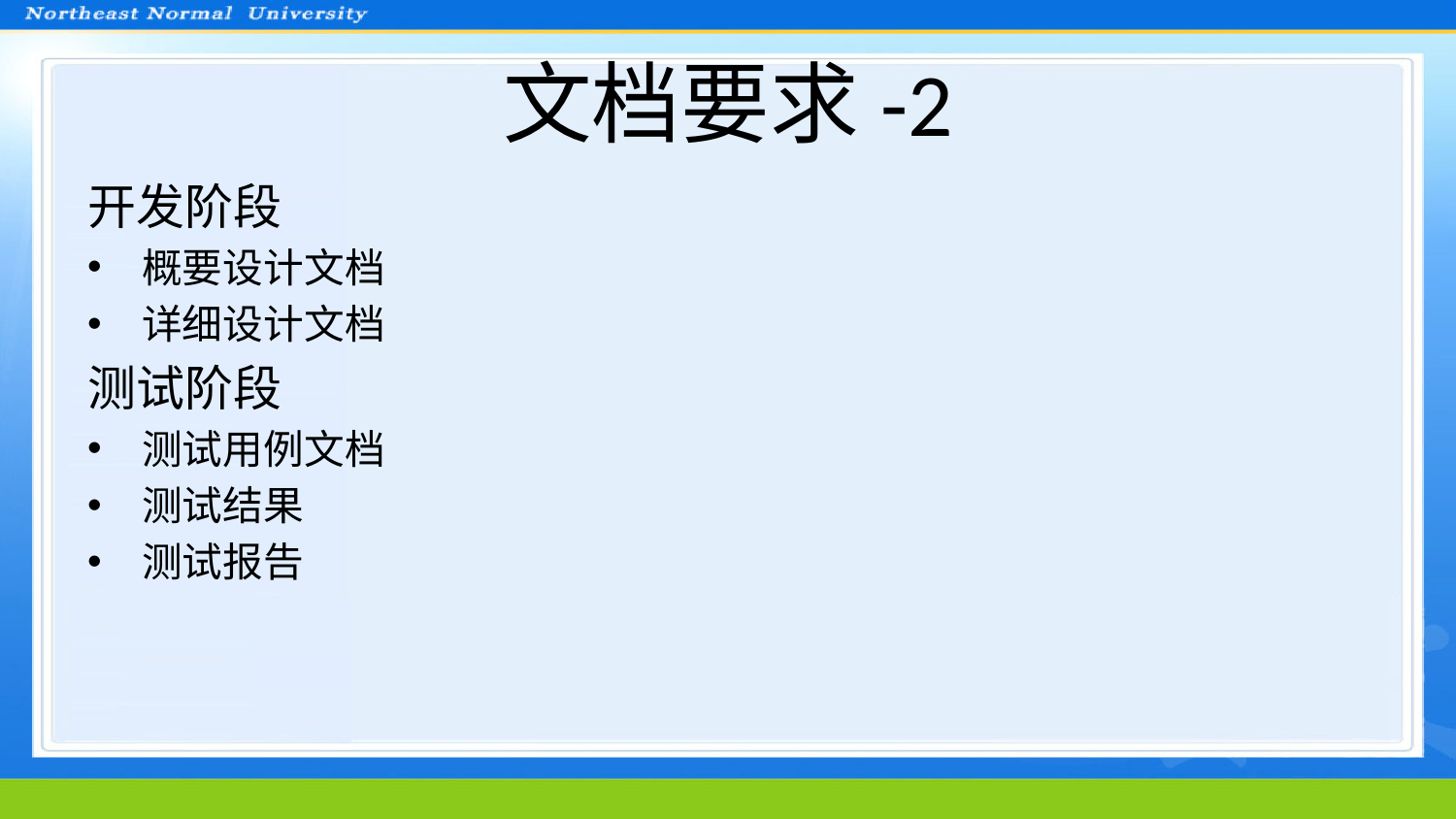

# 文档要求-2
开发阶段
概要设计文档
详细设计文档
测试阶段
测试用例文档
测试结果
测试报告